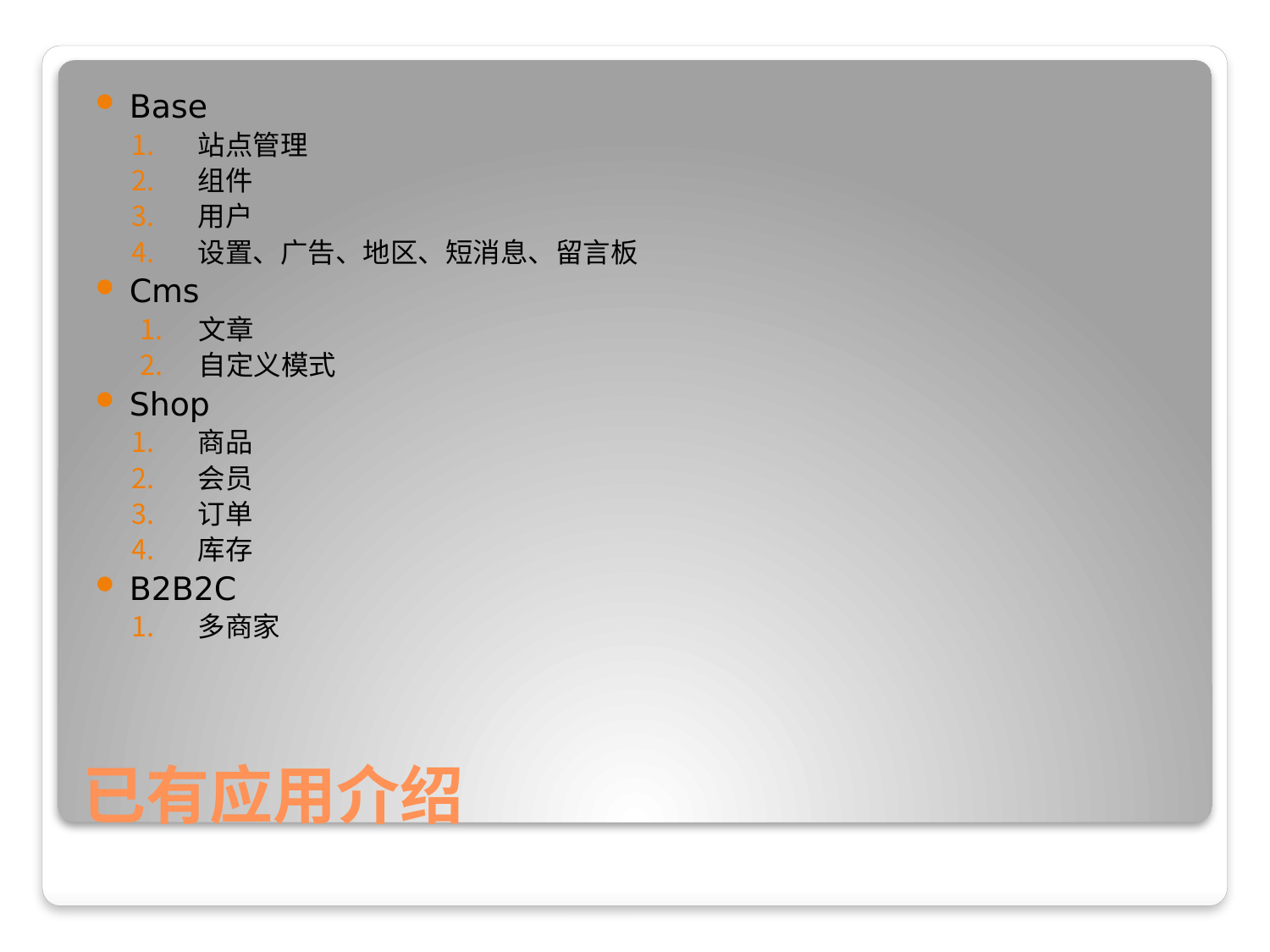

Base
站点管理
组件
用户
设置、广告、地区、短消息、留言板
Cms
文章
自定义模式
Shop
商品
会员
订单
库存
B2B2C
多商家
# 已有应用介绍